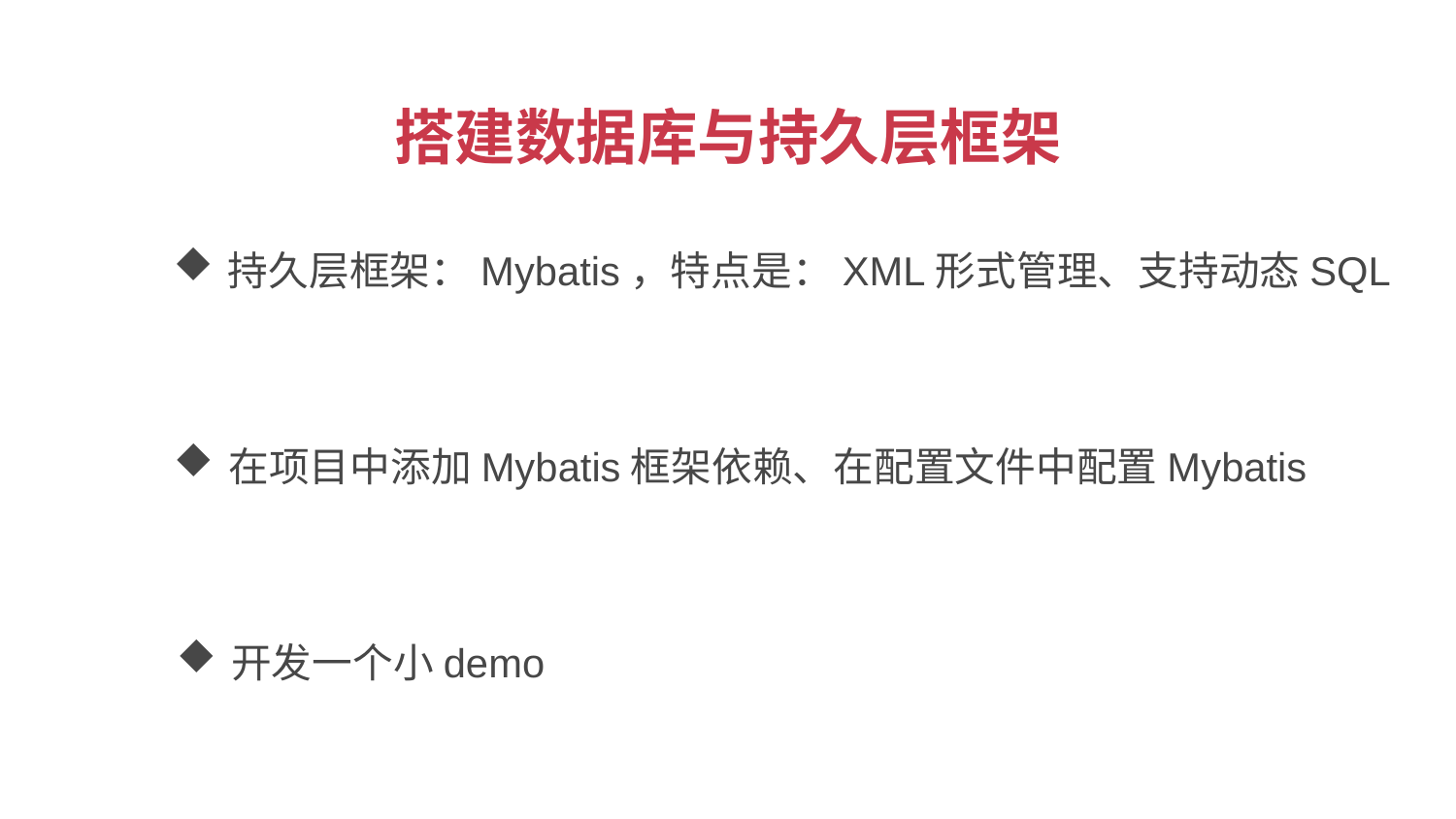

搭建数据库与持久层框架
持久层框架：Mybatis，特点是：XML形式管理、支持动态SQL
在项目中添加Mybatis框架依赖、在配置文件中配置Mybatis
开发一个小demo